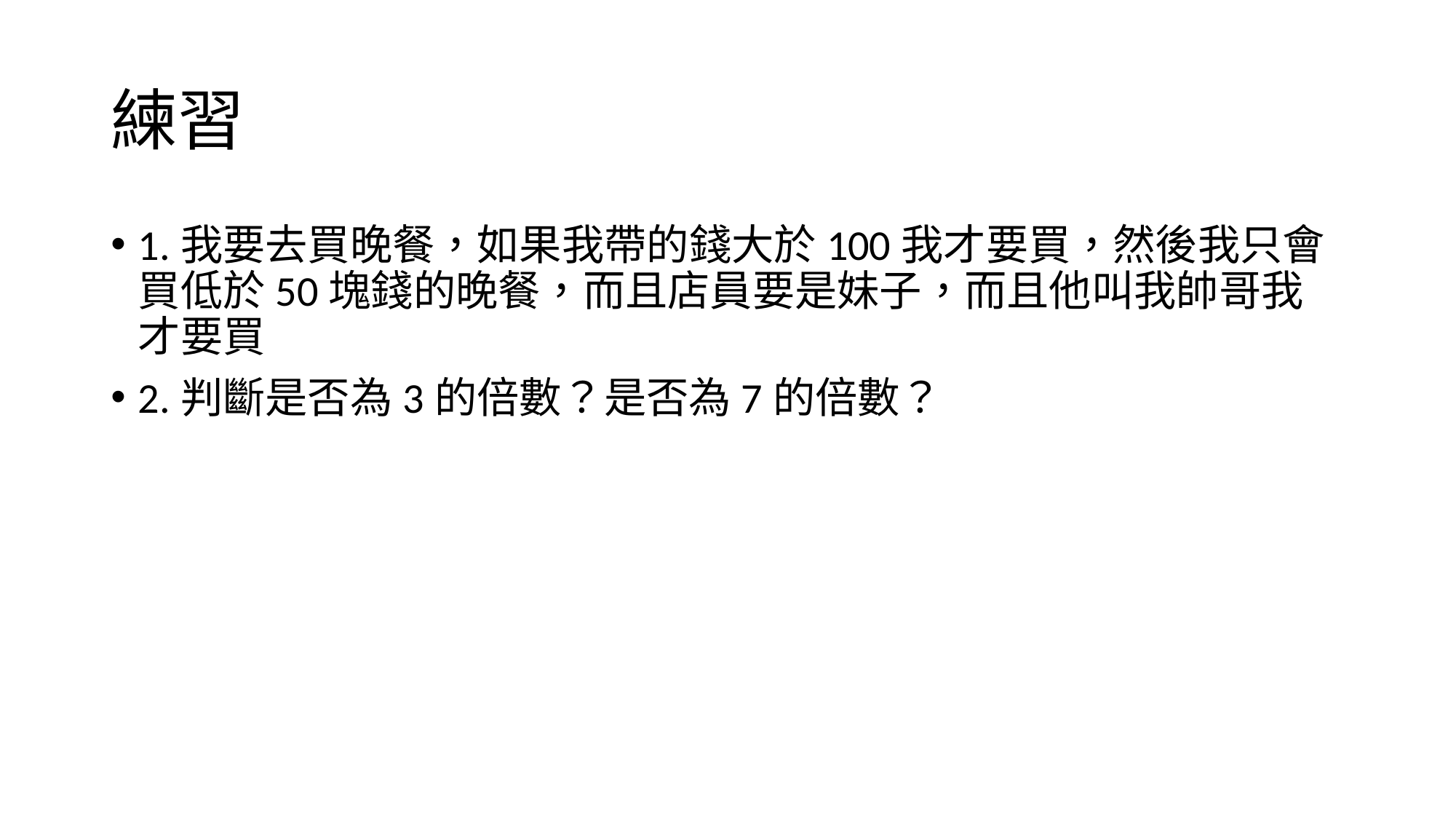

# 練習
1.我要去買晚餐，如果我帶的錢大於100我才要買，然後我只會買低於50塊錢的晚餐，而且店員要是妹子，而且他叫我帥哥我才要買
2.判斷是否為3的倍數？是否為7的倍數？